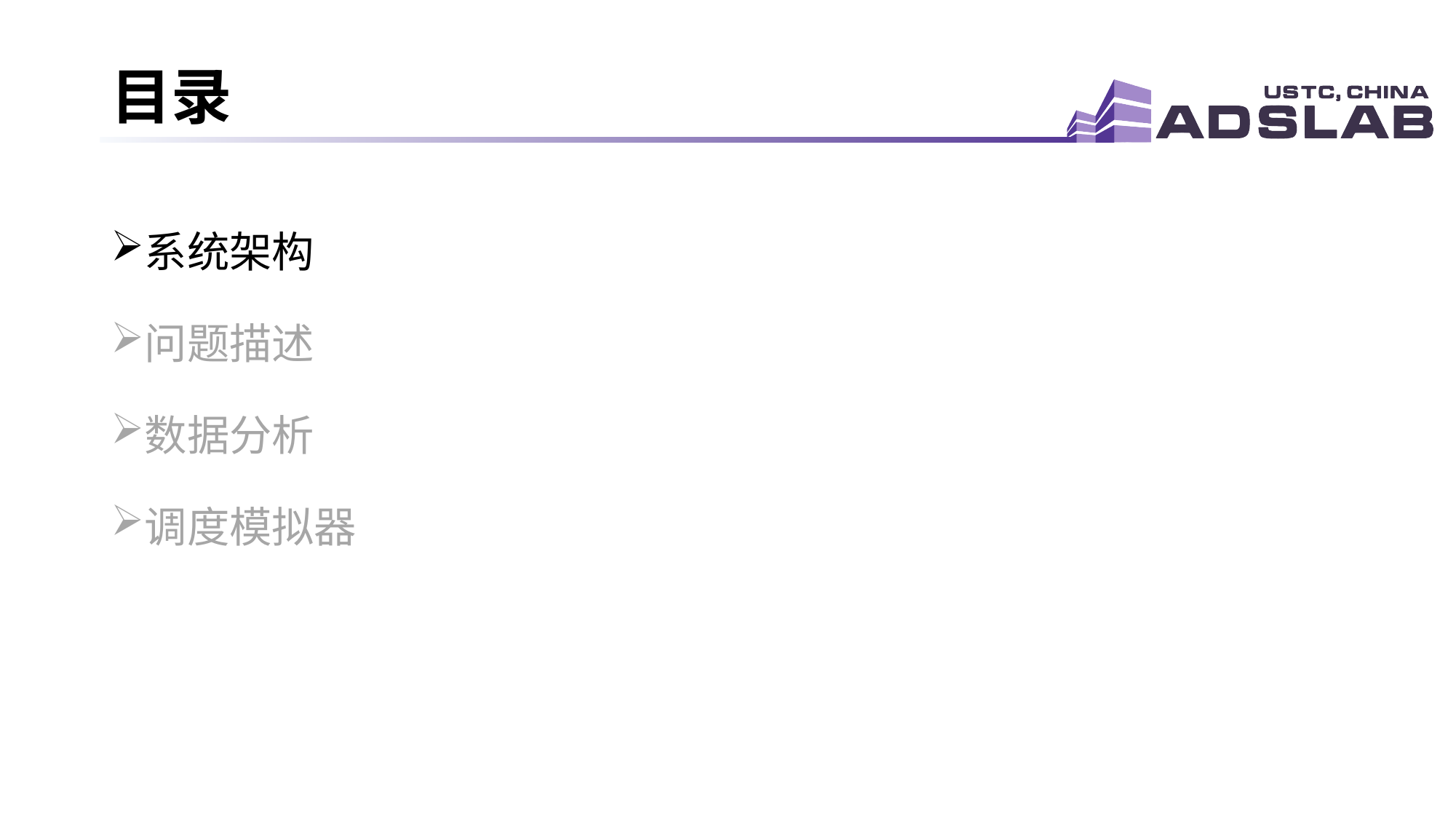

# 目录
系统架构
问题描述
数据分析
调度模拟器

3